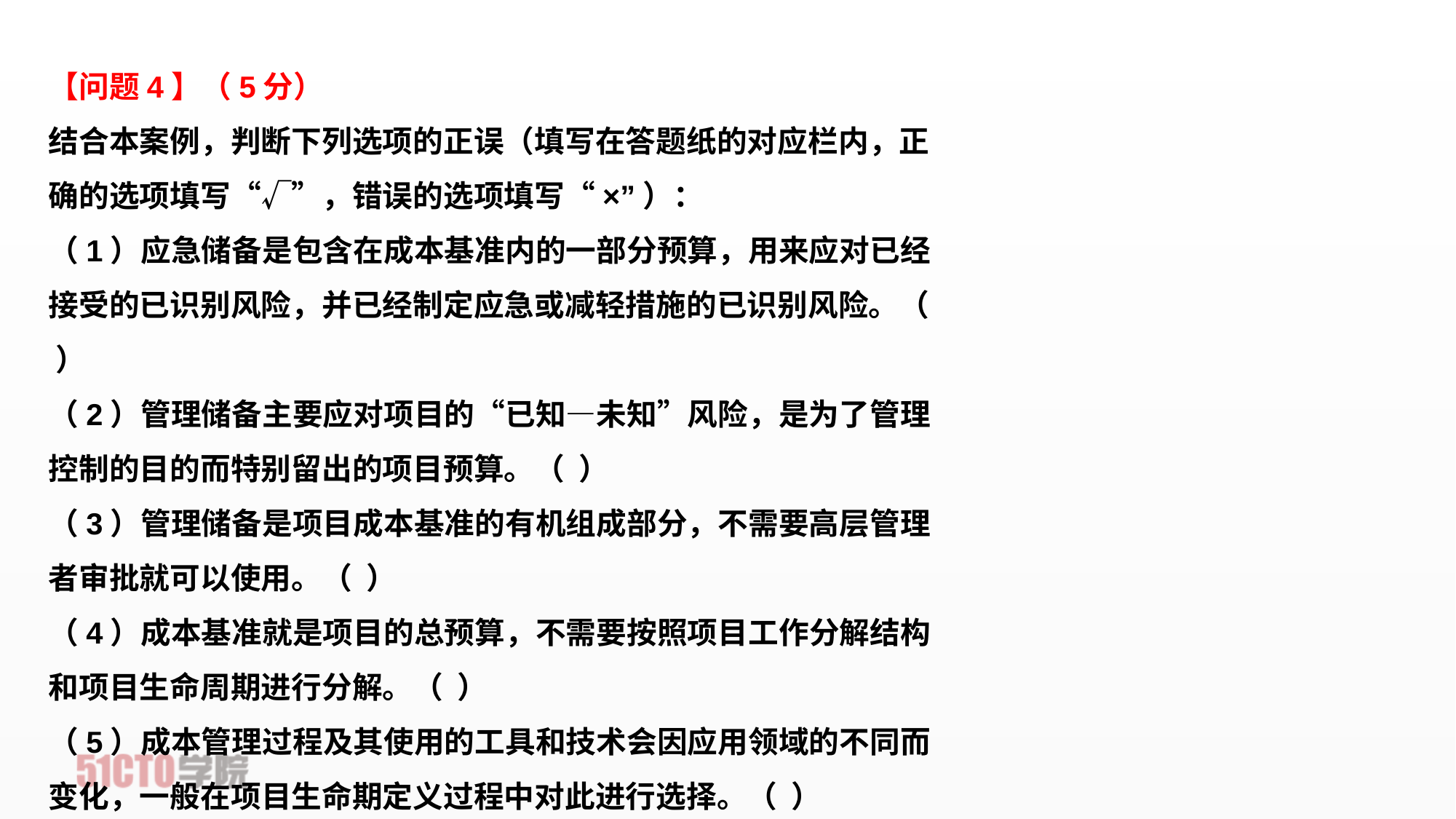

【问题4】（5分） 
结合本案例，判断下列选项的正误（填写在答题纸的对应栏内，正确的选项填写“√”，错误的选项填写“×”）： 
（1）应急储备是包含在成本基准内的一部分预算，用来应对已经接受的已识别风险，并已经制定应急或减轻措施的已识别风险。（  ）
（2）管理储备主要应对项目的“已知—未知”风险，是为了管理控制的目的而特别留出的项目预算。（  ） 
（3）管理储备是项目成本基准的有机组成部分，不需要高层管理者审批就可以使用。（  ） 
（4）成本基准就是项目的总预算，不需要按照项目工作分解结构和项目生命周期进行分解。（  ） 
（5）成本管理过程及其使用的工具和技术会因应用领域的不同而变化，一般在项目生命期定义过程中对此进行选择。（  ）